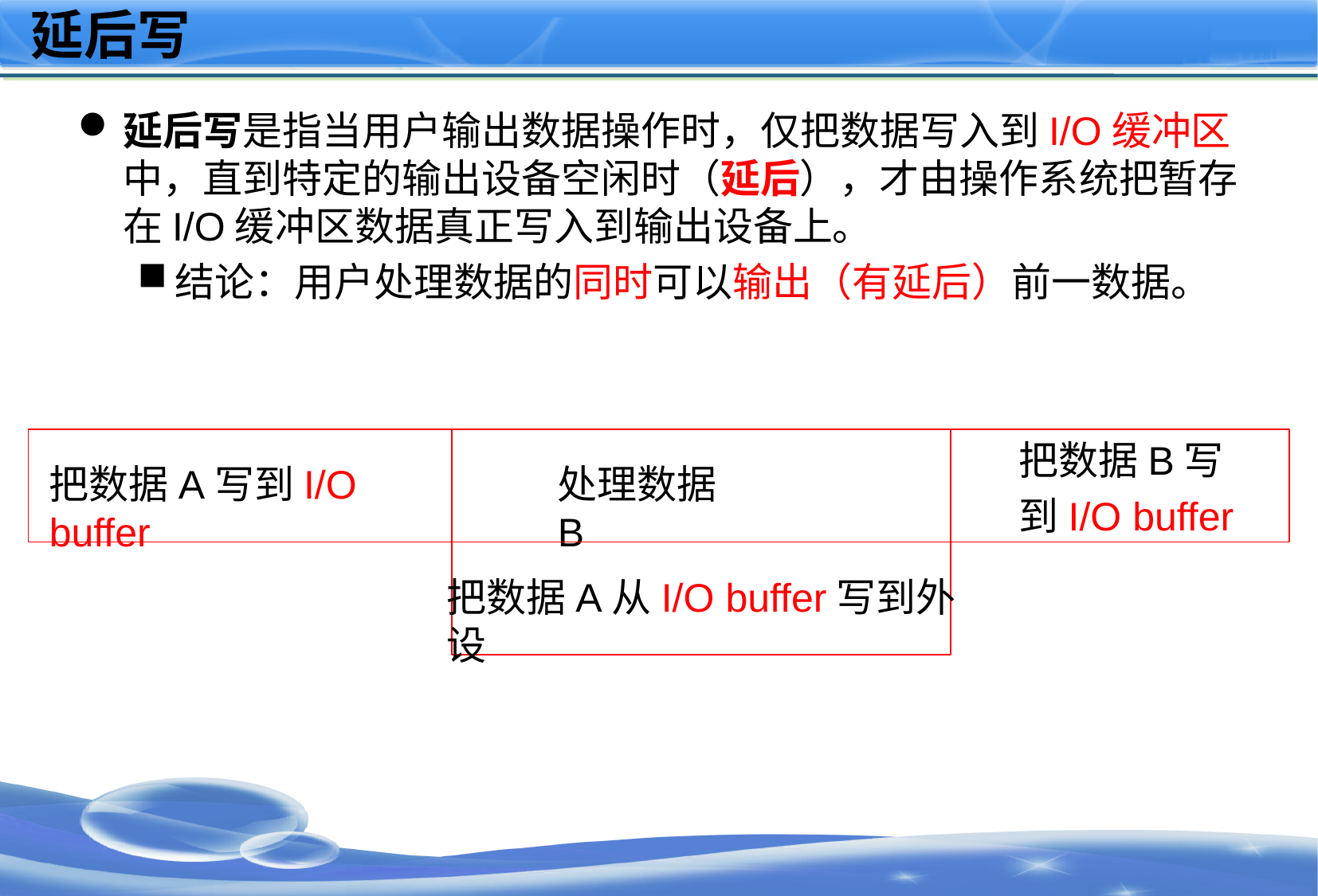

# 延后写
延后写是指当用户输出数据操作时，仅把数据写入到I/O缓冲区中，直到特定的输出设备空闲时（延后），才由操作系统把暂存在I/O缓冲区数据真正写入到输出设备上。
结论：用户处理数据的同时可以输出（有延后）前一数据。

把数据A写到I/O buffer

处理数据B

把数据B写
到I/O buffer

把数据A从I/O buffer写到外设